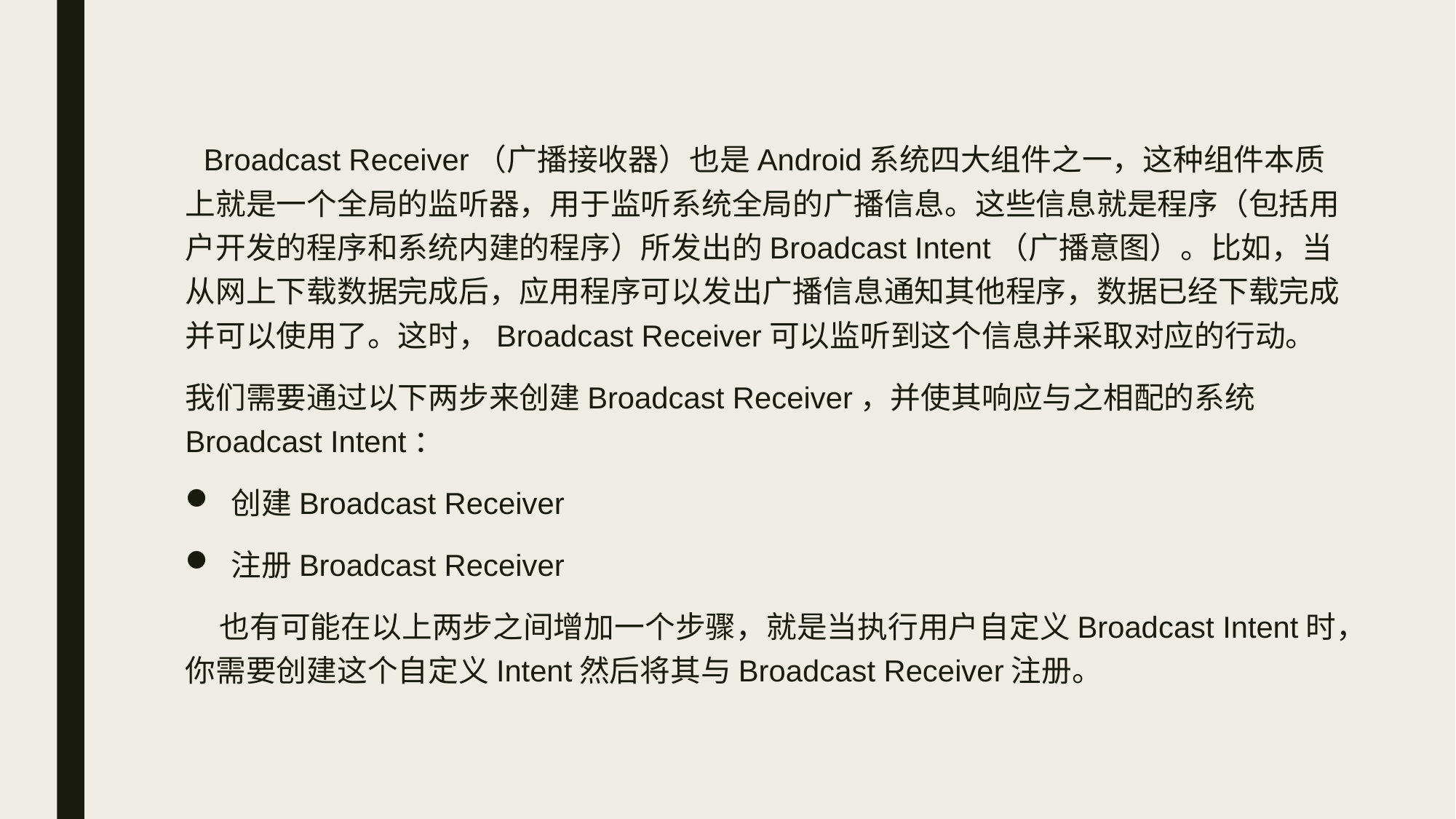

Broadcast Receiver（广播接收器）也是Android系统四大组件之一，这种组件本质上就是一个全局的监听器，用于监听系统全局的广播信息。这些信息就是程序（包括用户开发的程序和系统内建的程序）所发出的Broadcast Intent（广播意图）。比如，当从网上下载数据完成后，应用程序可以发出广播信息通知其他程序，数据已经下载完成并可以使用了。这时，Broadcast Receiver可以监听到这个信息并采取对应的行动。
我们需要通过以下两步来创建Broadcast Receiver，并使其响应与之相配的系统Broadcast Intent：
创建Broadcast Receiver
注册Broadcast Receiver
    也有可能在以上两步之间增加一个步骤，就是当执行用户自定义Broadcast Intent时，你需要创建这个自定义Intent然后将其与Broadcast Receiver注册。